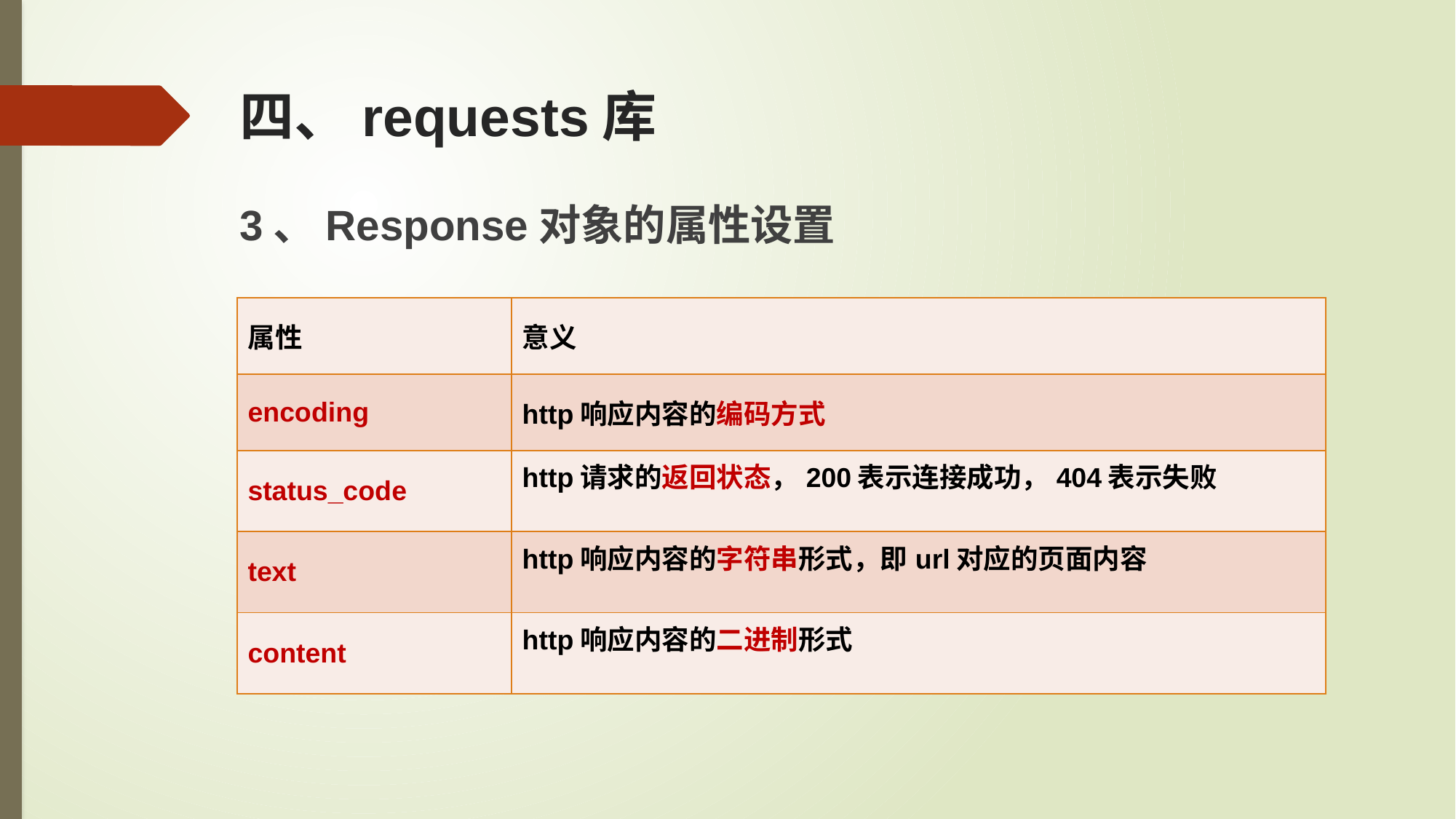

# 四、requests库
3、Response对象的属性设置
| 属性 | 意义 |
| --- | --- |
| encoding | http响应内容的编码方式 |
| status\_code | http请求的返回状态，200表示连接成功，404表示失败 |
| text | http响应内容的字符串形式，即url对应的页面内容 |
| content | http响应内容的二进制形式 |